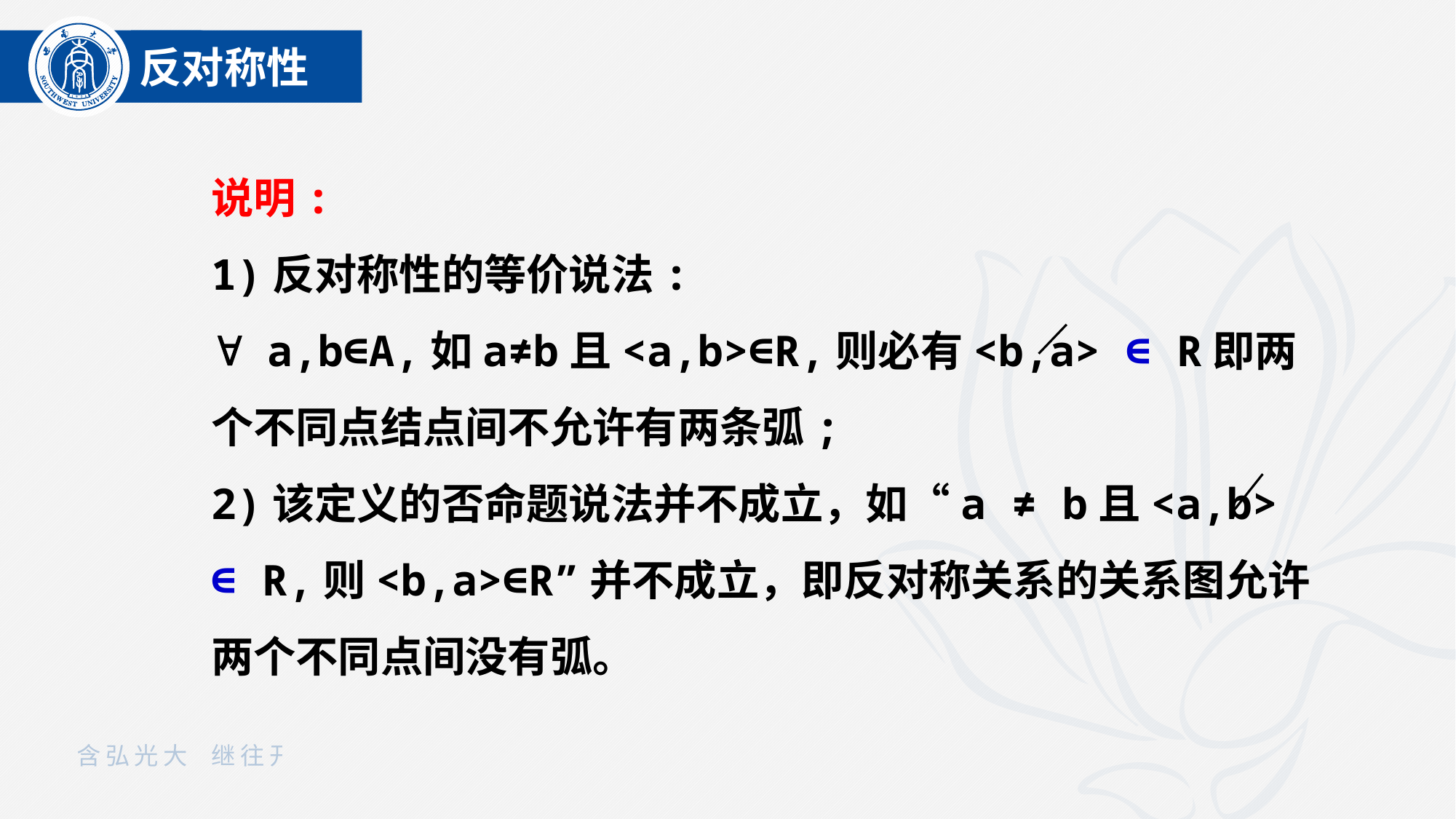

反对称性
说明:
1)反对称性的等价说法:
∀ a,b∈A,如a≠b且<a,b>∈R,则必有<b,a> ∈ R即两个不同点结点间不允许有两条弧;
2)该定义的否命题说法并不成立，如“a ≠ b且<a,b> ∈ R,则<b,a>∈R”并不成立，即反对称关系的关系图允许两个不同点间没有弧。